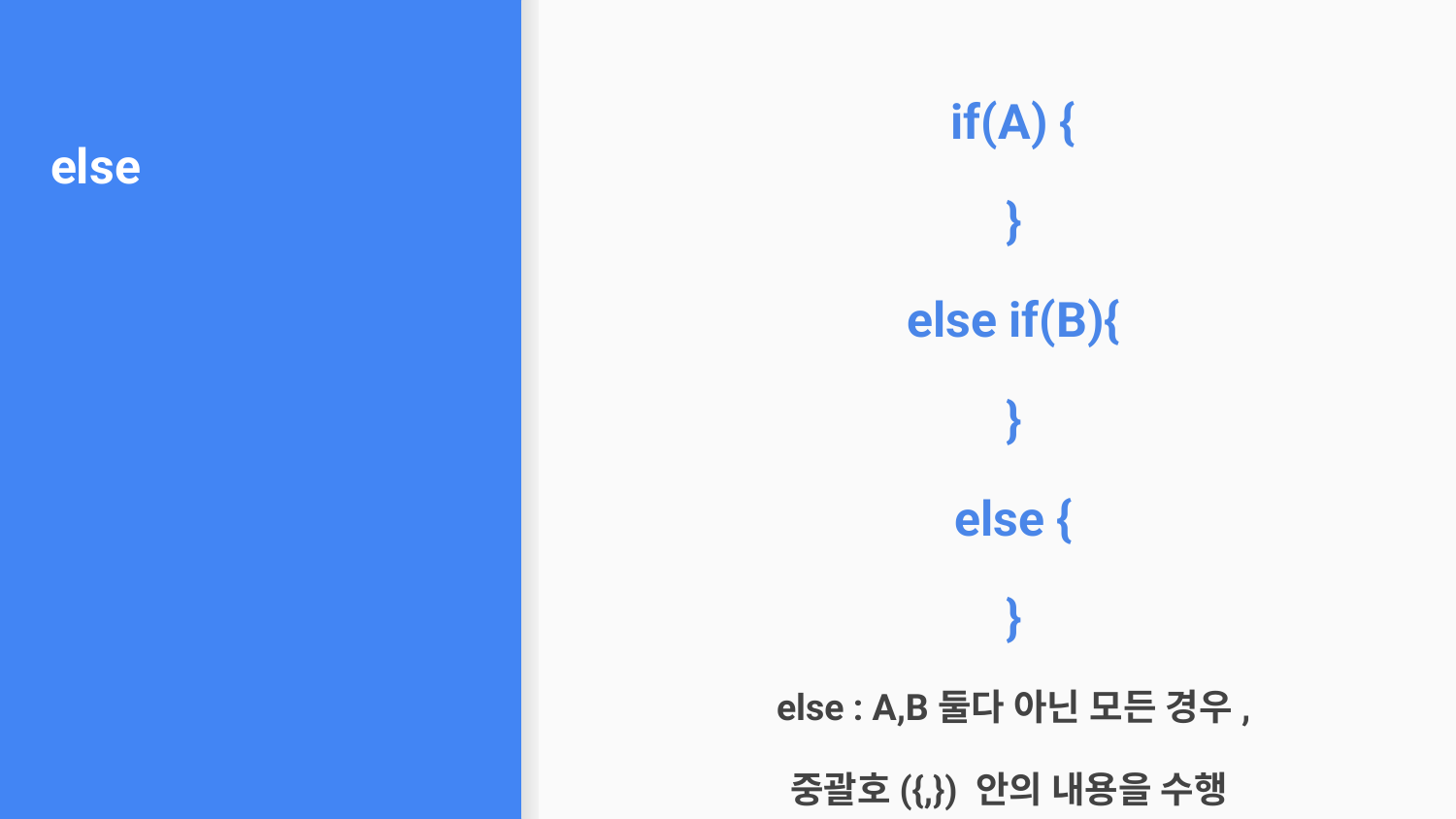

if(A) {
}
else if(B){
}
else {
}
else : A,B둘다 아닌 모든 경우,
중괄호({,}) 안의 내용을 수행
# else